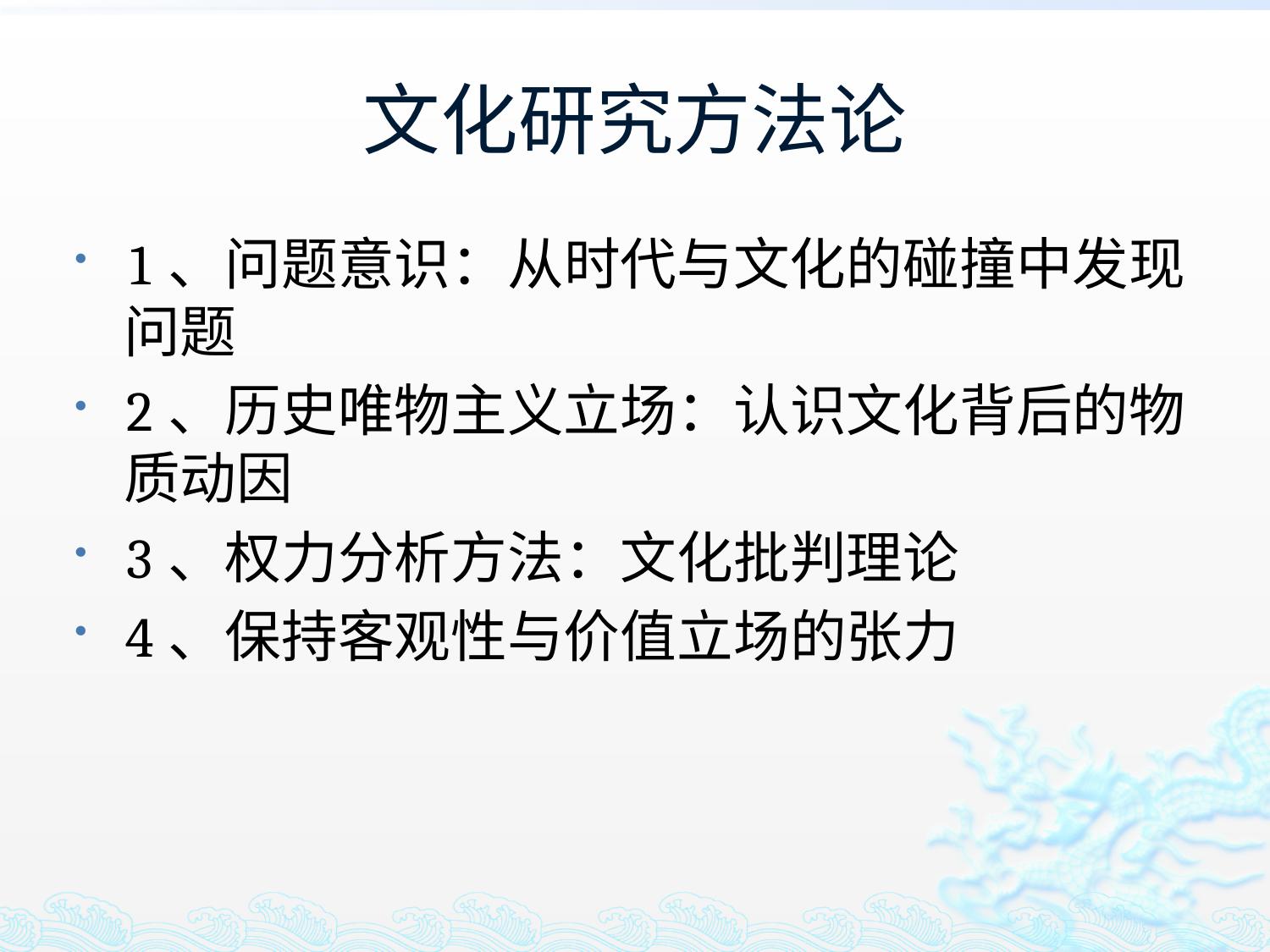

# 文化研究方法论
1、问题意识：从时代与文化的碰撞中发现问题
2、历史唯物主义立场：认识文化背后的物质动因
3、权力分析方法：文化批判理论
4、保持客观性与价值立场的张力